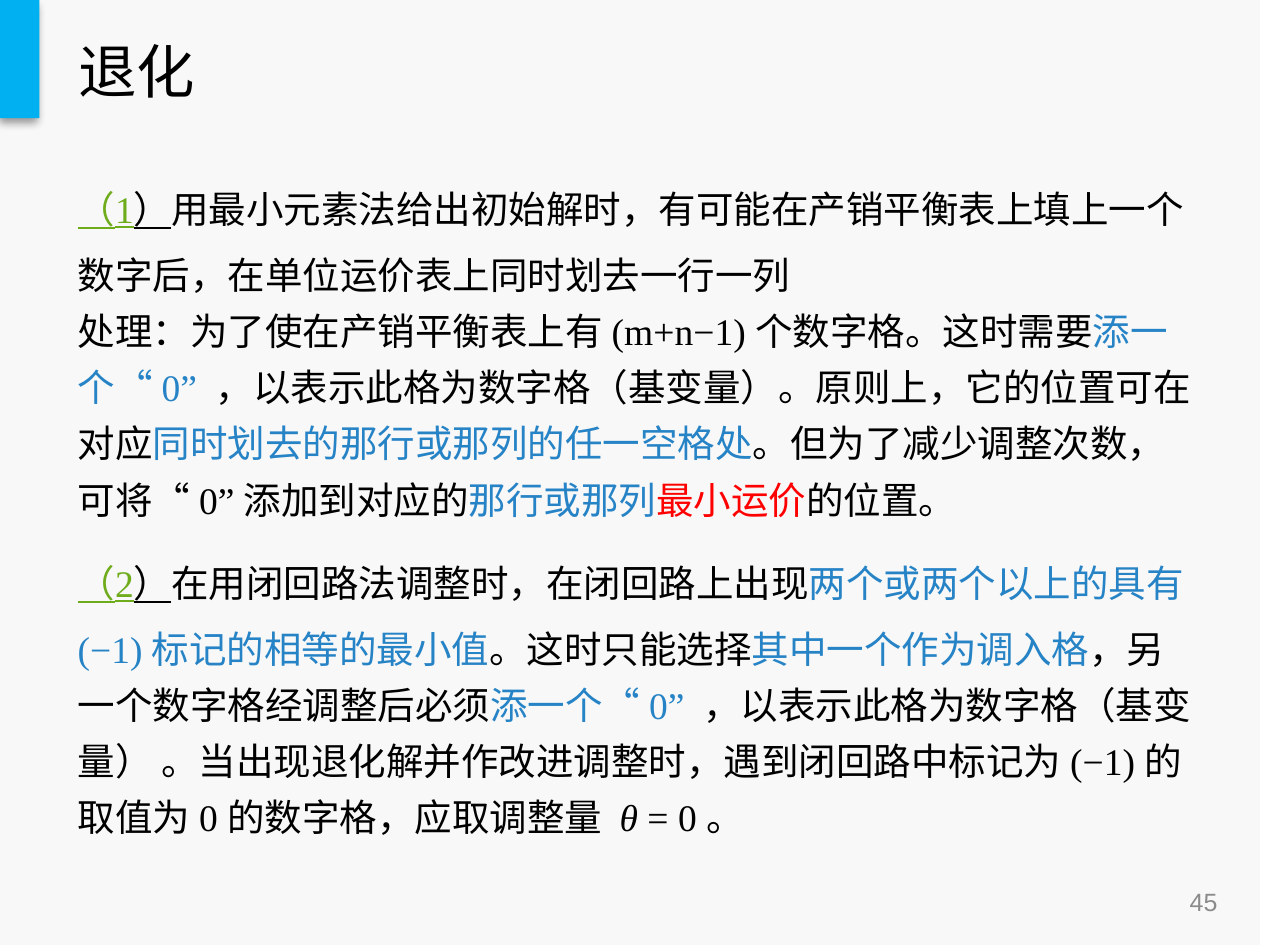

# 退化
（1）用最小元素法给出初始解时，有可能在产销平衡表上填上一个数字后，在单位运价表上同时划去一行一列
处理：为了使在产销平衡表上有(m+n−1)个数字格。这时需要添一个“0” ，以表示此格为数字格（基变量）。原则上，它的位置可在对应同时划去的那行或那列的任一空格处。但为了减少调整次数，可将“0”添加到对应的那行或那列最小运价的位置。
（2）在用闭回路法调整时，在闭回路上出现两个或两个以上的具有(−1)标记的相等的最小值。这时只能选择其中一个作为调入格，另一个数字格经调整后必须添一个“0” ，以表示此格为数字格（基变量） 。当出现退化解并作改进调整时，遇到闭回路中标记为(−1)的取值为0的数字格，应取调整量 θ = 0。
45